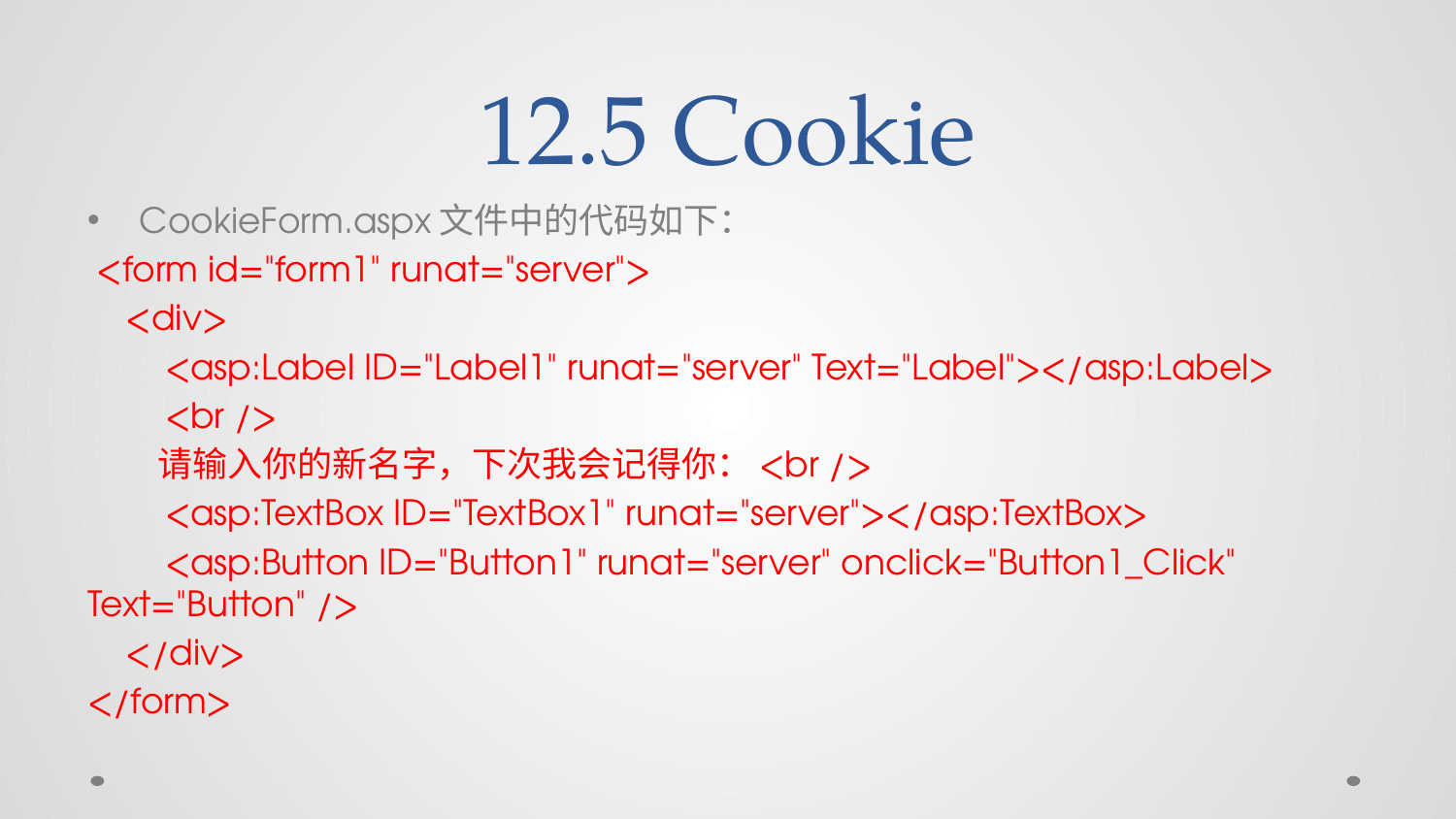

# 12.5 Cookie
CookieForm.aspx文件中的代码如下：
 <form id="form1" runat="server">
    <div>
        <asp:Label ID="Label1" runat="server" Text="Label"></asp:Label>
        <br />
        请输入你的新名字，下次我会记得你：<br />
        <asp:TextBox ID="TextBox1" runat="server"></asp:TextBox>
        <asp:Button ID="Button1" runat="server" onclick="Button1_Click" Text="Button" />
    </div>
</form>